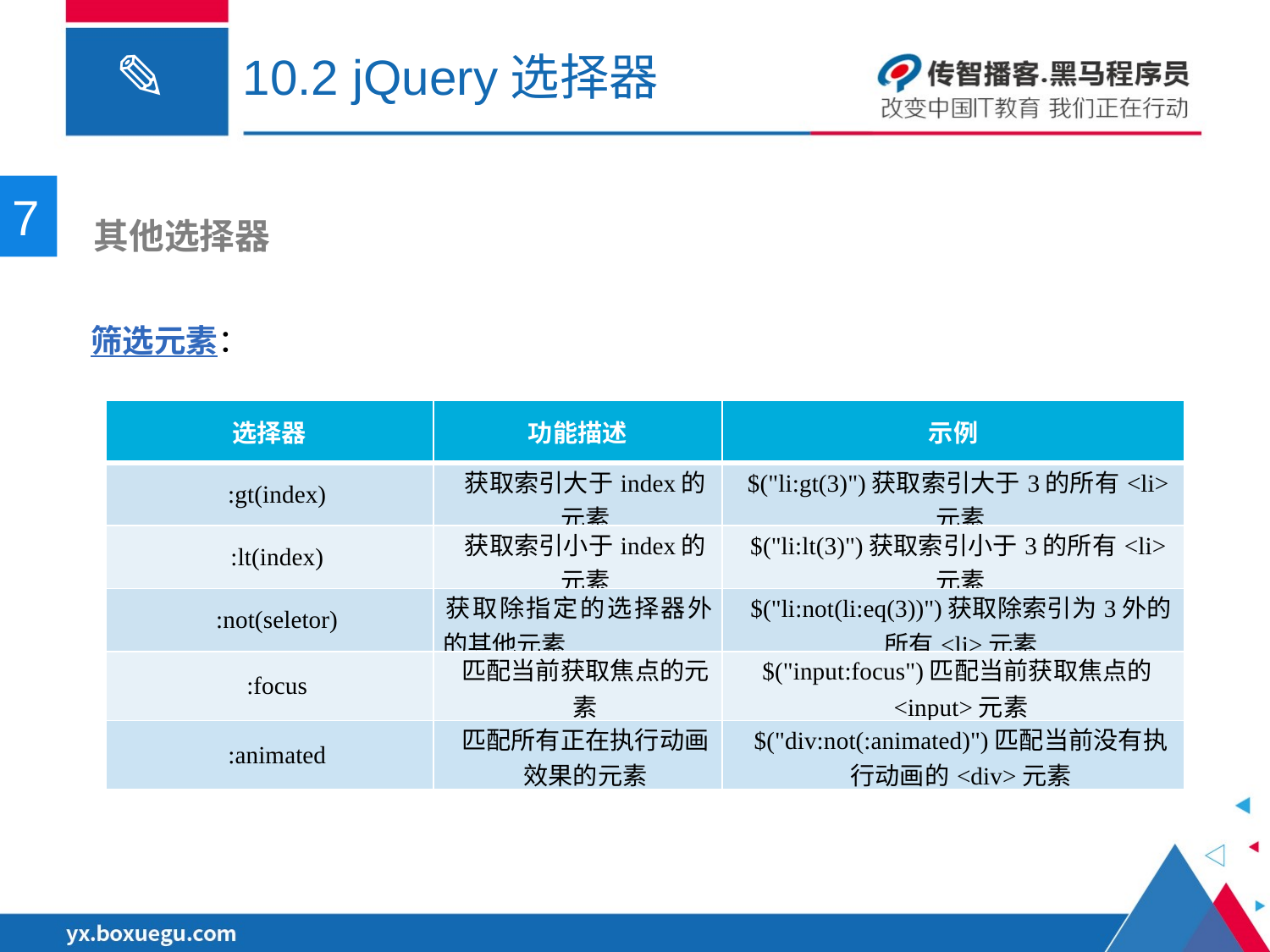

# 10.2 jQuery选择器

7
  其他选择器
筛选元素：
| 选择器 | 功能描述 | 示例 |
| --- | --- | --- |
| :gt(index) | 获取索引大于index的元素 | $("li:gt(3)")获取索引大于3的所有<li>元素 |
| :lt(index) | 获取索引小于index的元素 | $("li:lt(3)")获取索引小于3的所有<li>元素 |
| :not(seletor) | 获取除指定的选择器外的其他元素 | $("li:not(li:eq(3))")获取除索引为3外的所有<li>元素 |
| :focus | 匹配当前获取焦点的元素 | $("input:focus")匹配当前获取焦点的<input>元素 |
| :animated | 匹配所有正在执行动画效果的元素 | $("div:not(:animated)")匹配当前没有执行动画的<div>元素 |